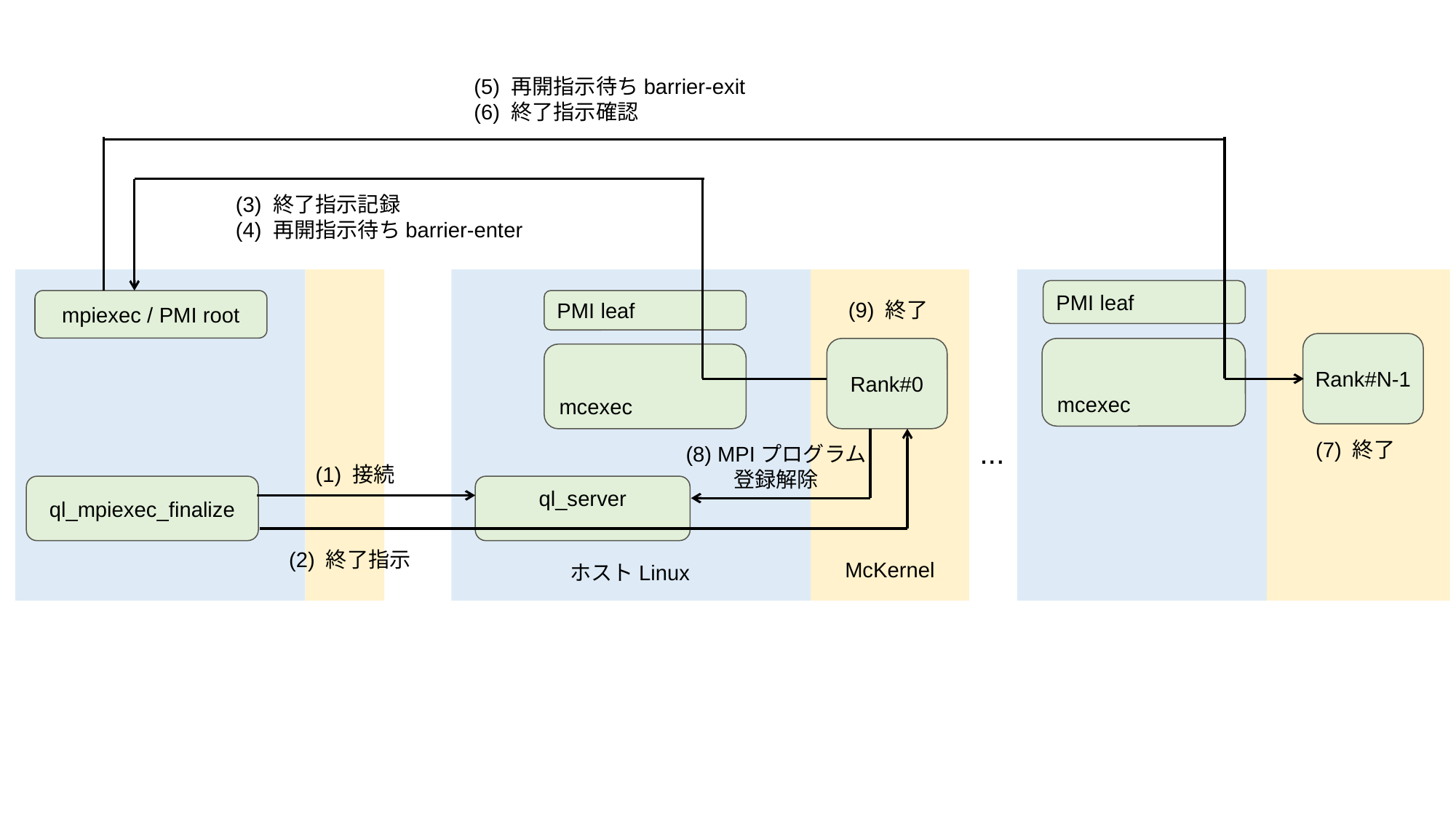

(5) 再開指示待ちbarrier-exit
(6) 終了指示確認
(3) 終了指示記録
(4) 再開指示待ちbarrier-enter

PMI leaf
mpiexec / PMI root
PMI leaf
(9) 終了
Rank#N-1
Rank#0
mcexec
mcexec
...
(7) 終了
(8) MPIプログラム
登録解除
(1) 接続
ql_mpiexec_finalize
ql_server
(2) 終了指示
McKernel
ホストLinux